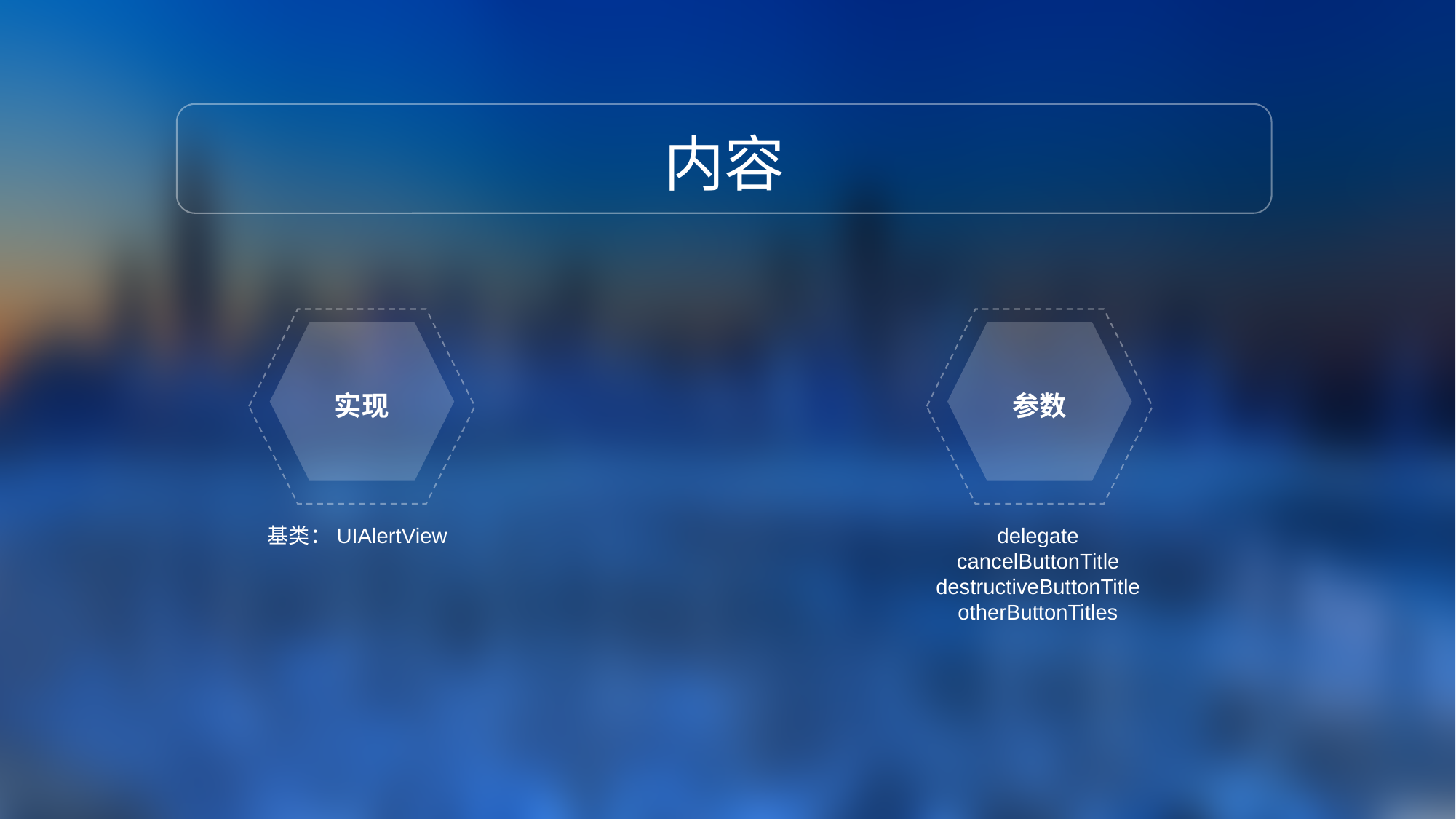

内容

实现

参数
基类：UIAlertView
delegate
cancelButtonTitle
destructiveButtonTitle
otherButtonTitles